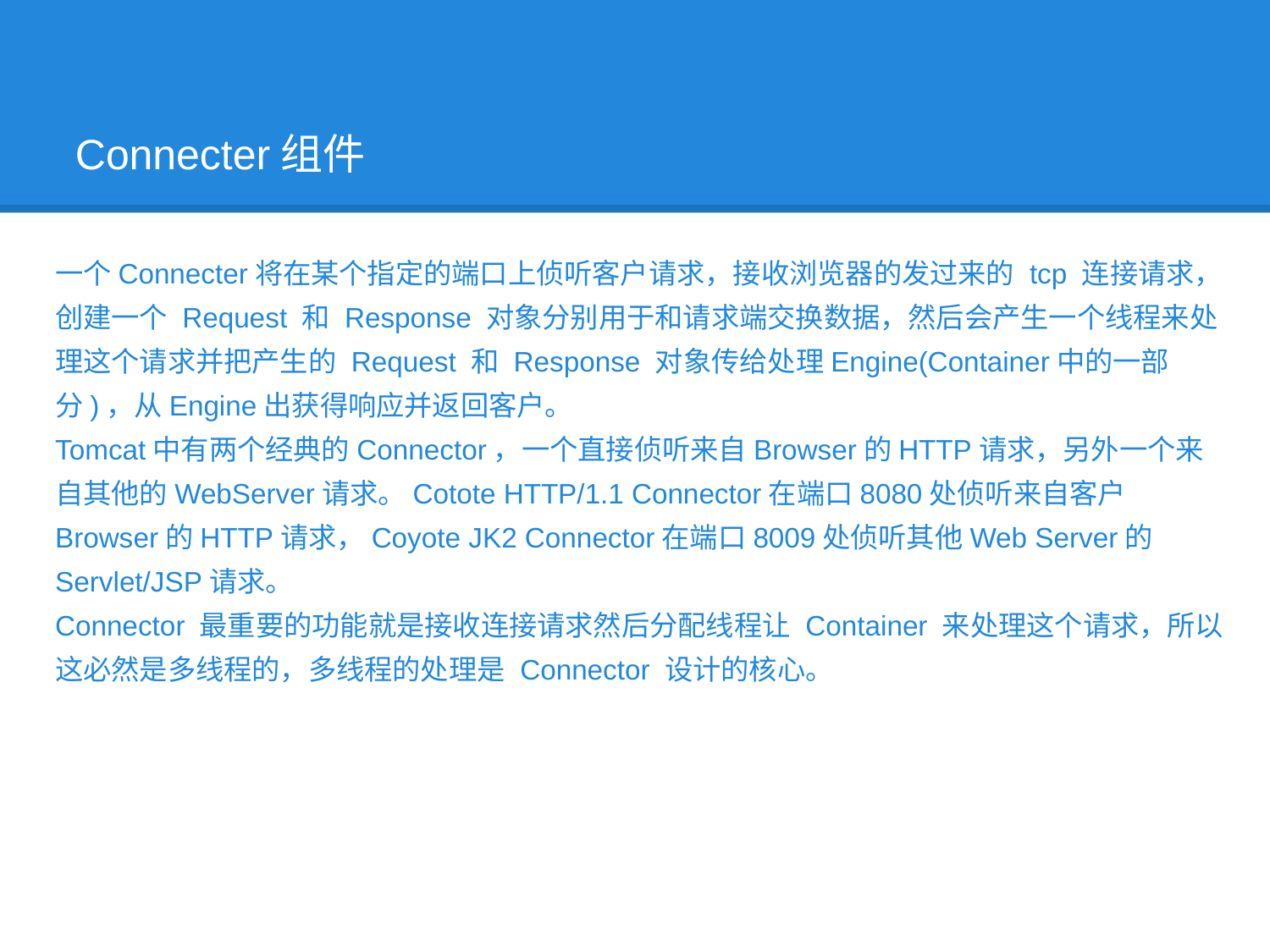

Connecter组件
一个Connecter将在某个指定的端口上侦听客户请求，接收浏览器的发过来的 tcp 连接请求，创建一个 Request 和 Response 对象分别用于和请求端交换数据，然后会产生一个线程来处理这个请求并把产生的 Request 和 Response 对象传给处理Engine(Container中的一部分)，从Engine出获得响应并返回客户。
Tomcat中有两个经典的Connector，一个直接侦听来自Browser的HTTP请求，另外一个来自其他的WebServer请求。Cotote HTTP/1.1 Connector在端口8080处侦听来自客户Browser的HTTP请求，Coyote JK2 Connector在端口8009处侦听其他Web Server的Servlet/JSP请求。
Connector 最重要的功能就是接收连接请求然后分配线程让 Container 来处理这个请求，所以这必然是多线程的，多线程的处理是 Connector 设计的核心。